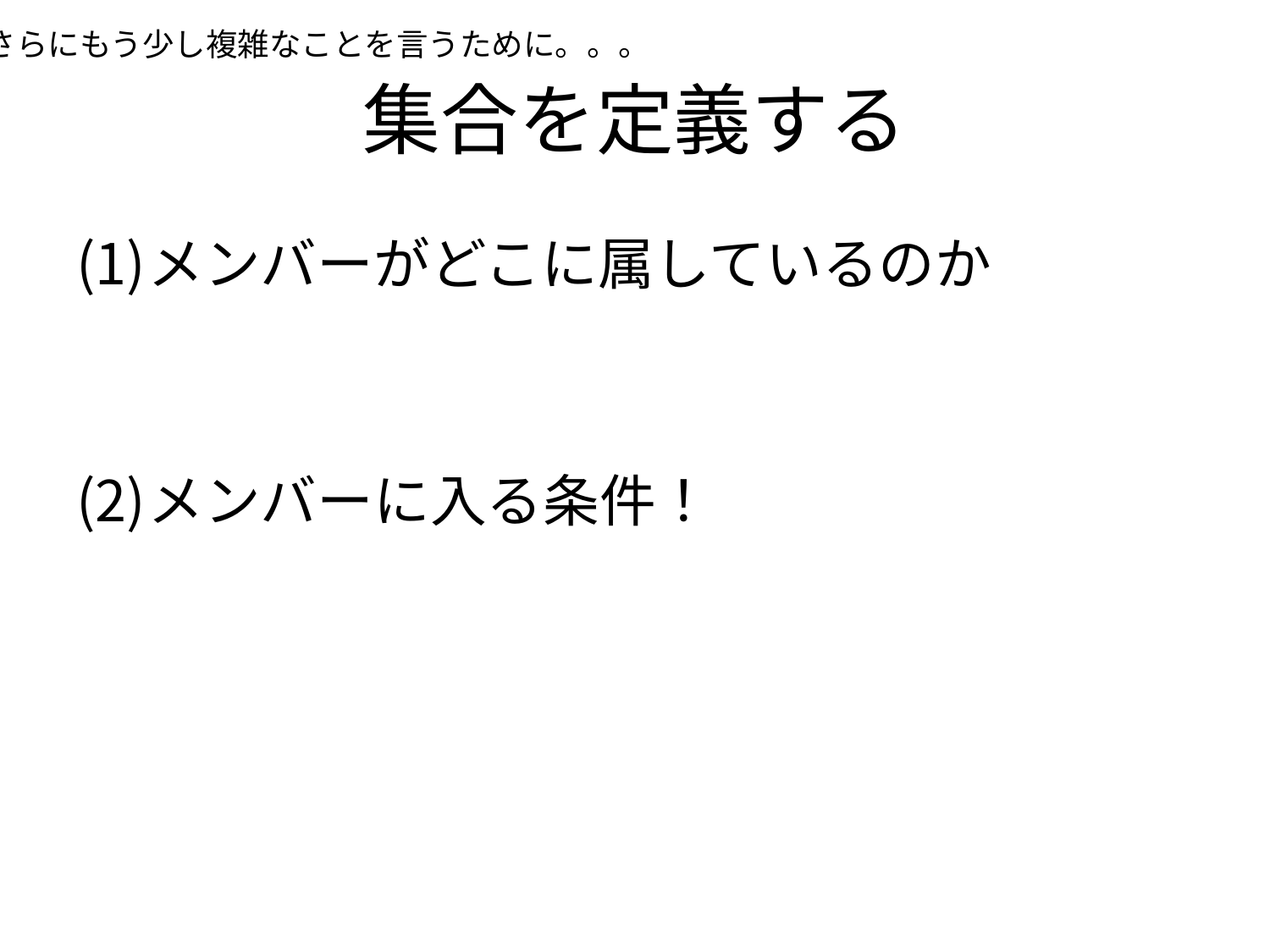

さらにもう少し複雑なことを言うために。。。
# 集合を定義する
メンバーがどこに属しているのか

メンバーに入る条件！